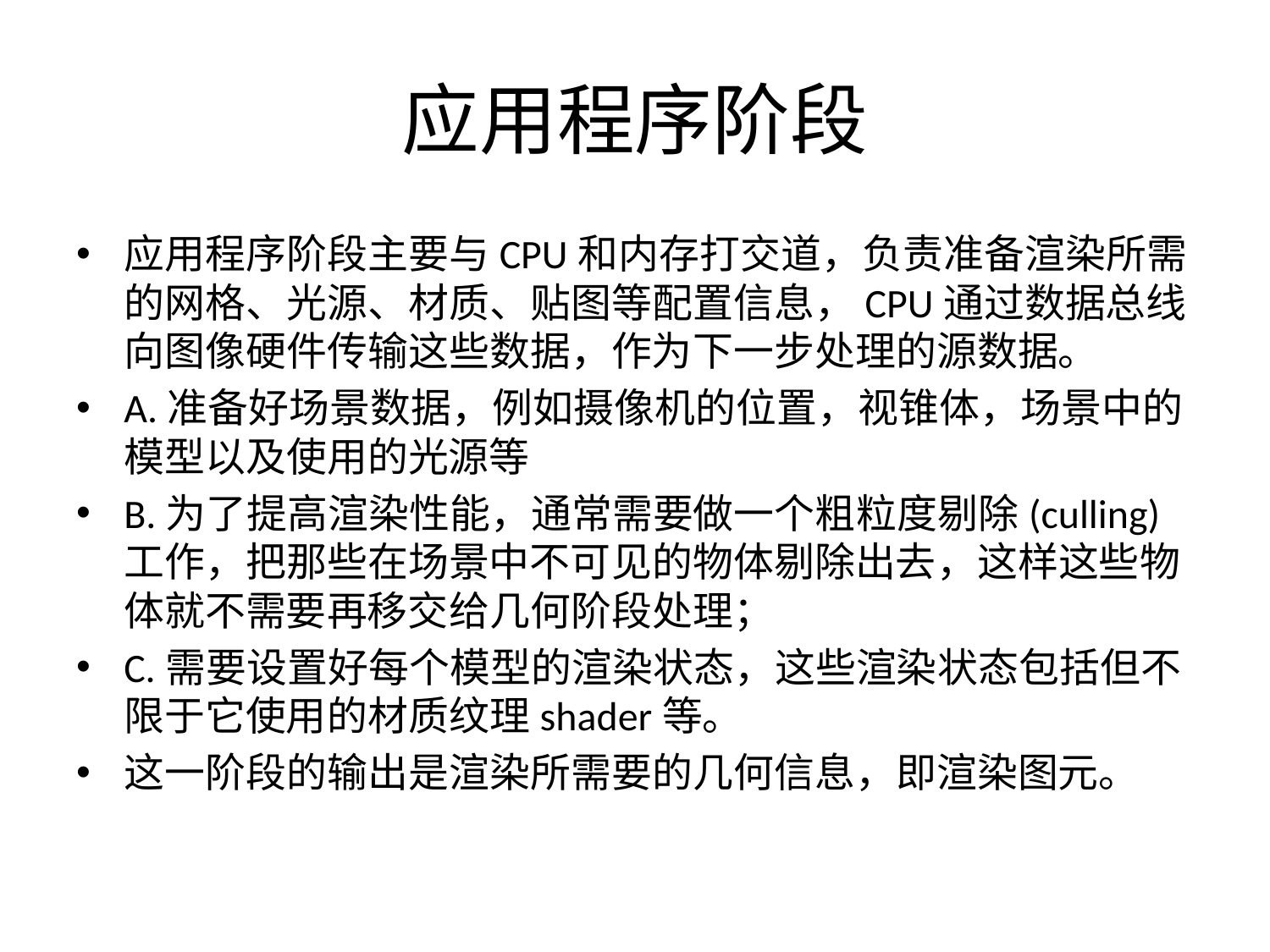

# 应用程序阶段
应用程序阶段主要与CPU和内存打交道，负责准备渲染所需的网格、光源、材质、贴图等配置信息，CPU通过数据总线向图像硬件传输这些数据，作为下一步处理的源数据。
A.准备好场景数据，例如摄像机的位置，视锥体，场景中的模型以及使用的光源等
B.为了提高渲染性能，通常需要做一个粗粒度剔除(culling)工作，把那些在场景中不可见的物体剔除出去，这样这些物体就不需要再移交给几何阶段处理；
C.需要设置好每个模型的渲染状态，这些渲染状态包括但不限于它使用的材质纹理shader等。
这一阶段的输出是渲染所需要的几何信息，即渲染图元。